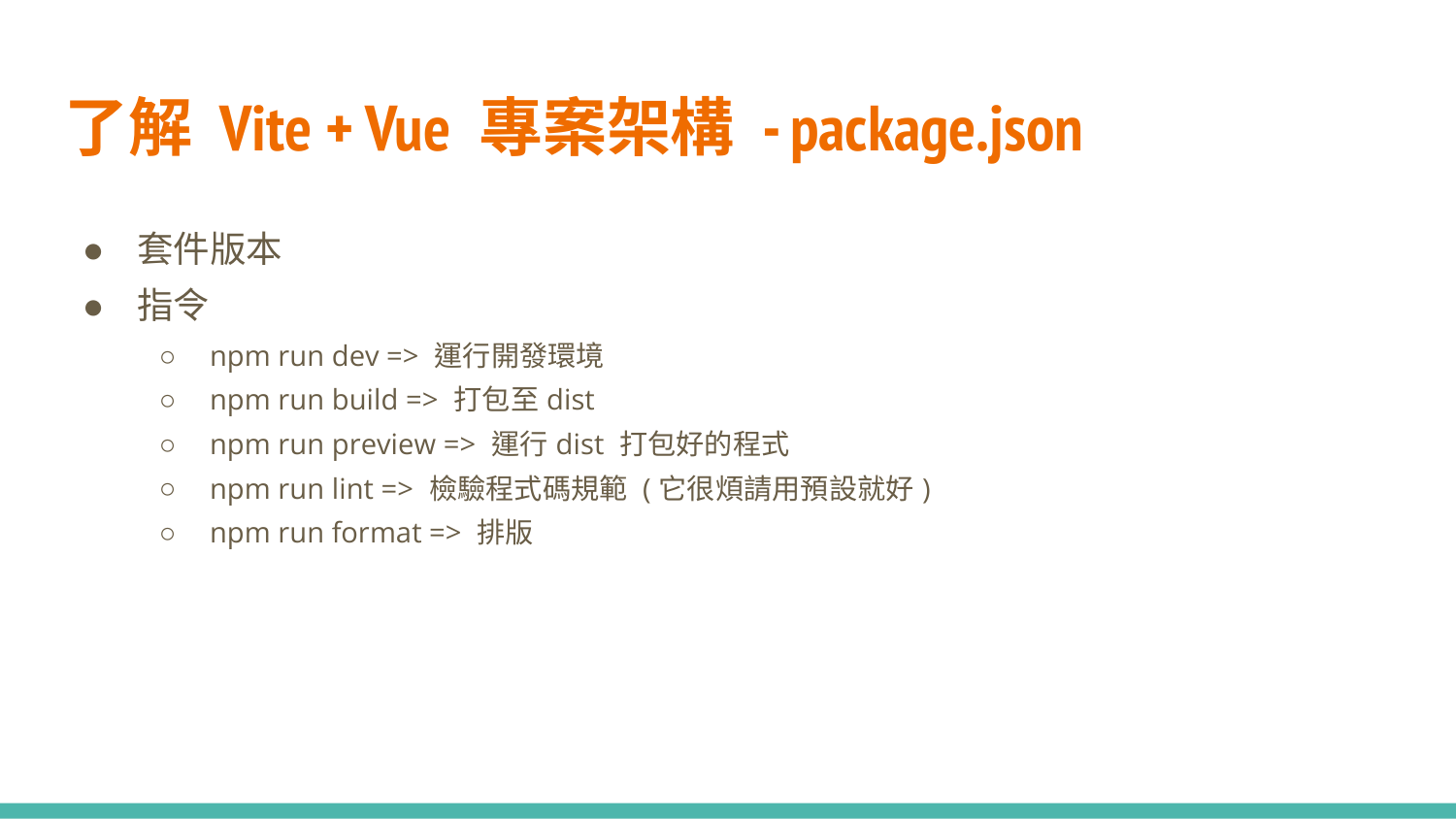

# 了解 Vite + Vue 專案架構 - package.json
套件版本
指令
npm run dev => 運行開發環境
npm run build => 打包至dist
npm run preview => 運行dist 打包好的程式
npm run lint => 檢驗程式碼規範 (它很煩請用預設就好)
npm run format => 排版